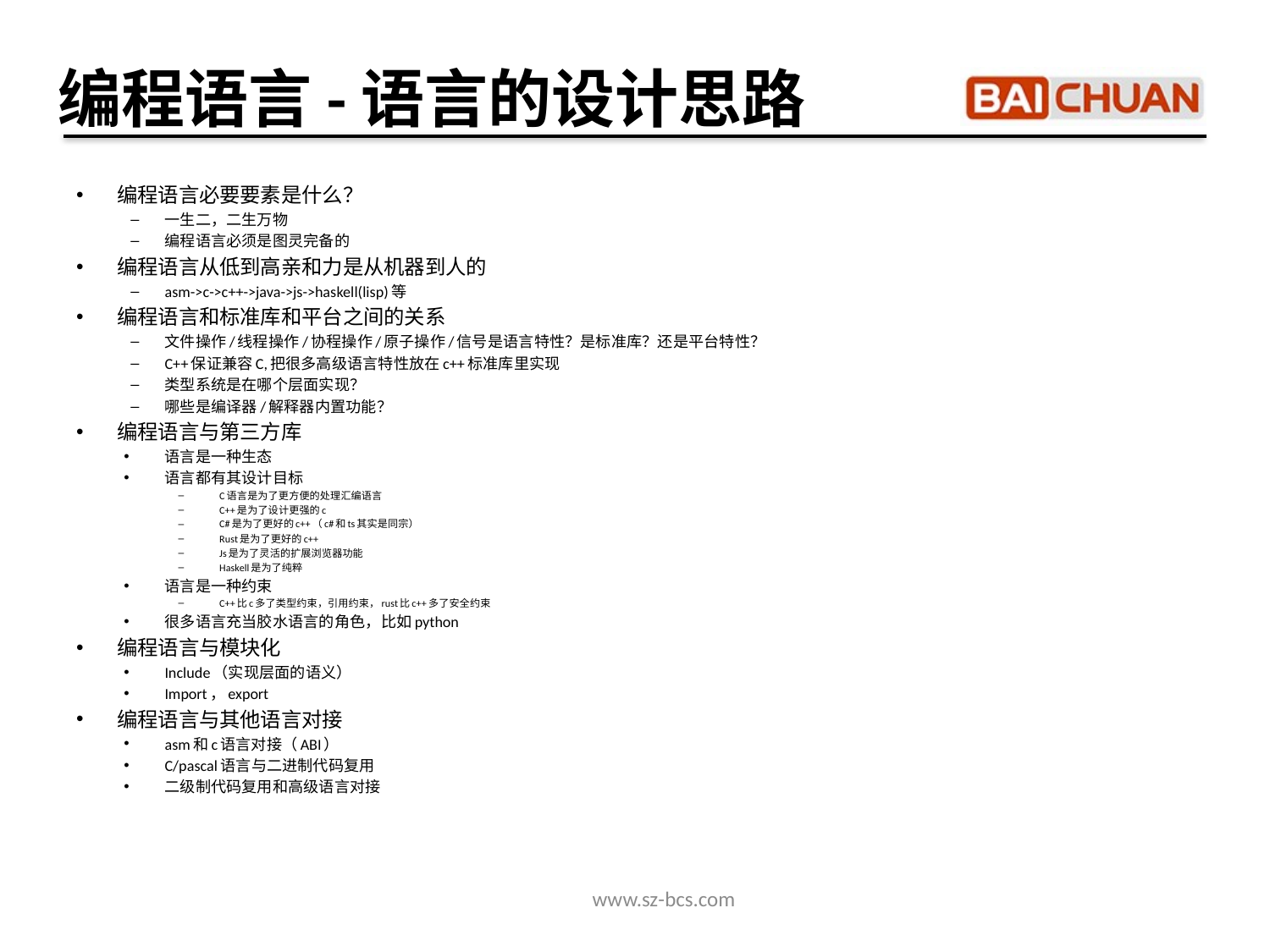

编程语言-语言的设计思路
编程语言必要要素是什么？
一生二，二生万物
编程语言必须是图灵完备的
编程语言从低到高亲和力是从机器到人的
asm->c->c++->java->js->haskell(lisp)等
编程语言和标准库和平台之间的关系
文件操作/线程操作/协程操作/原子操作/信号是语言特性？是标准库？还是平台特性？
C++保证兼容C,把很多高级语言特性放在c++标准库里实现
类型系统是在哪个层面实现？
哪些是编译器/解释器内置功能？
编程语言与第三方库
语言是一种生态
语言都有其设计目标
C语言是为了更方便的处理汇编语言
C++是为了设计更强的c
C#是为了更好的c++（c#和ts其实是同宗）
Rust是为了更好的c++
Js是为了灵活的扩展浏览器功能
Haskell是为了纯粹
语言是一种约束
C++比c多了类型约束，引用约束，rust比c++多了安全约束
很多语言充当胶水语言的角色，比如python
编程语言与模块化
Include（实现层面的语义）
Import，export
编程语言与其他语言对接
asm和c语言对接（ABI）
C/pascal语言与二进制代码复用
二级制代码复用和高级语言对接

www.sz-bcs.com